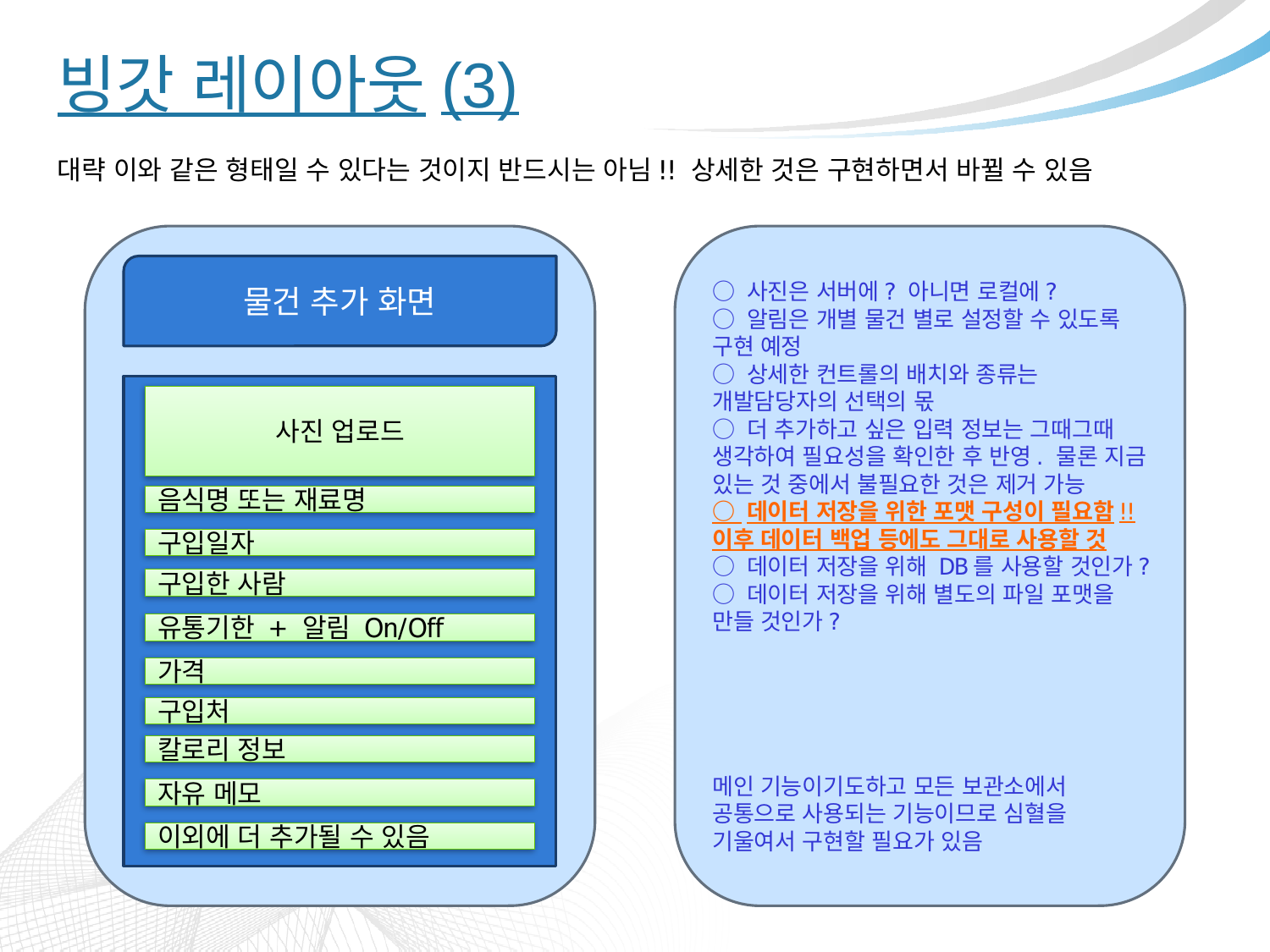

# 빙갓 레이아웃(3)
대략 이와 같은 형태일 수 있다는 것이지 반드시는 아님!! 상세한 것은 구현하면서 바뀔 수 있음

○ 사진은 서버에? 아니면 로컬에?
○ 알림은 개별 물건 별로 설정할 수 있도록 구현 예정
○ 상세한 컨트롤의 배치와 종류는 개발담당자의 선택의 몫
○ 더 추가하고 싶은 입력 정보는 그때그때 생각하여 필요성을 확인한 후 반영. 물론 지금 있는 것 중에서 불필요한 것은 제거 가능
○ 데이터 저장을 위한 포맷 구성이 필요함!! 이후 데이터 백업 등에도 그대로 사용할 것
○ 데이터 저장을 위해 DB를 사용할 것인가?
○ 데이터 저장을 위해 별도의 파일 포맷을 만들 것인가?

메인 기능이기도하고 모든 보관소에서 공통으로 사용되는 기능이므로 심혈을 기울여서 구현할 필요가 있음
물건 추가 화면

사진 업로드
음식명 또는 재료명
구입일자
구입한 사람
유통기한 + 알림 On/Off
가격
구입처
칼로리 정보
자유 메모
이외에 더 추가될 수 있음